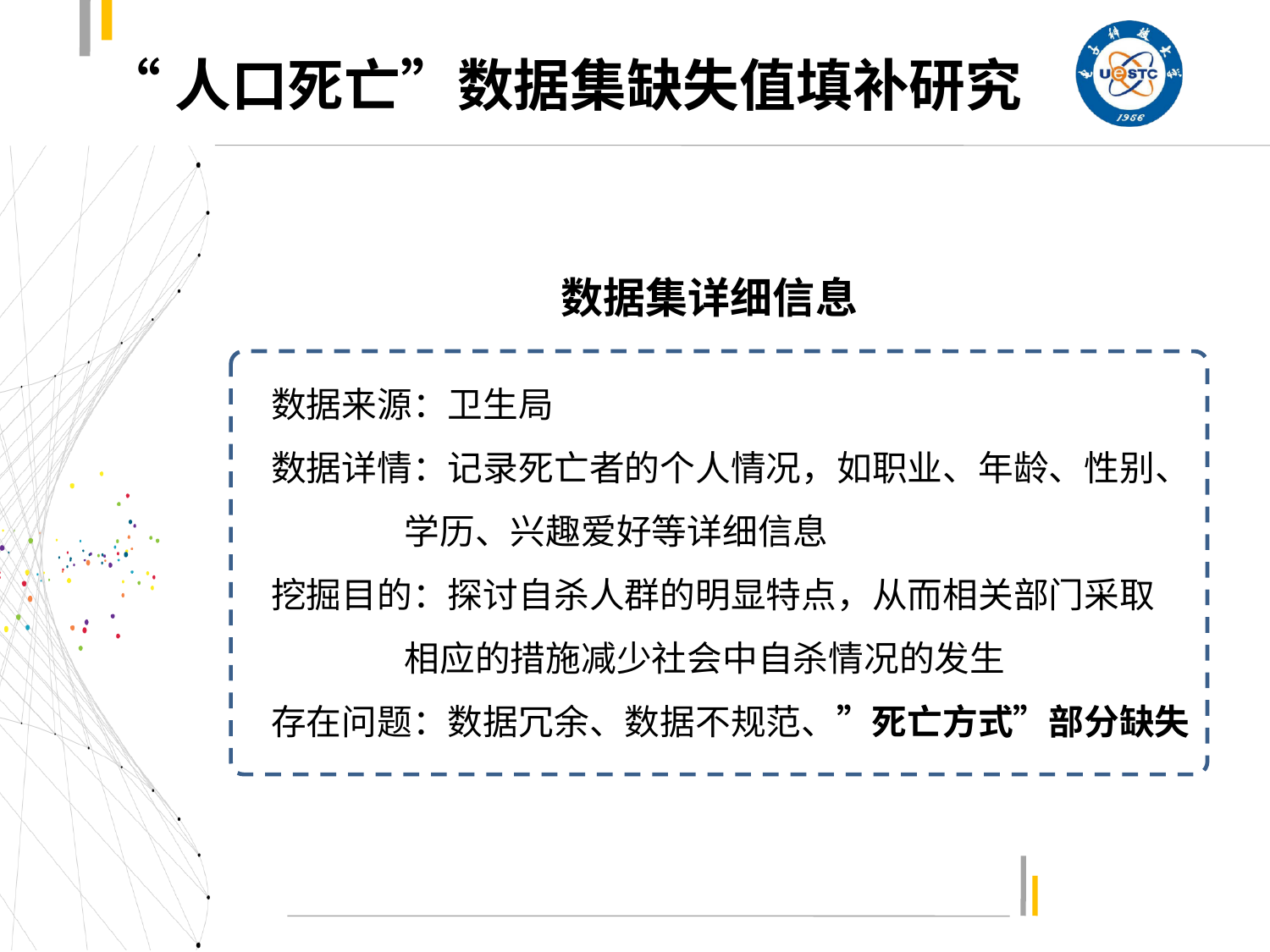

# “人口死亡”数据集缺失值填补研究
数据集详细信息
  数据来源：卫生局
  数据详情：记录死亡者的个人情况，如职业、年龄、性别、
                   学历、兴趣爱好等详细信息
  挖掘目的：探讨自杀人群的明显特点，从而相关部门采取
                   相应的措施减少社会中自杀情况的发生
  存在问题：数据冗余、数据不规范、”死亡方式”部分缺失